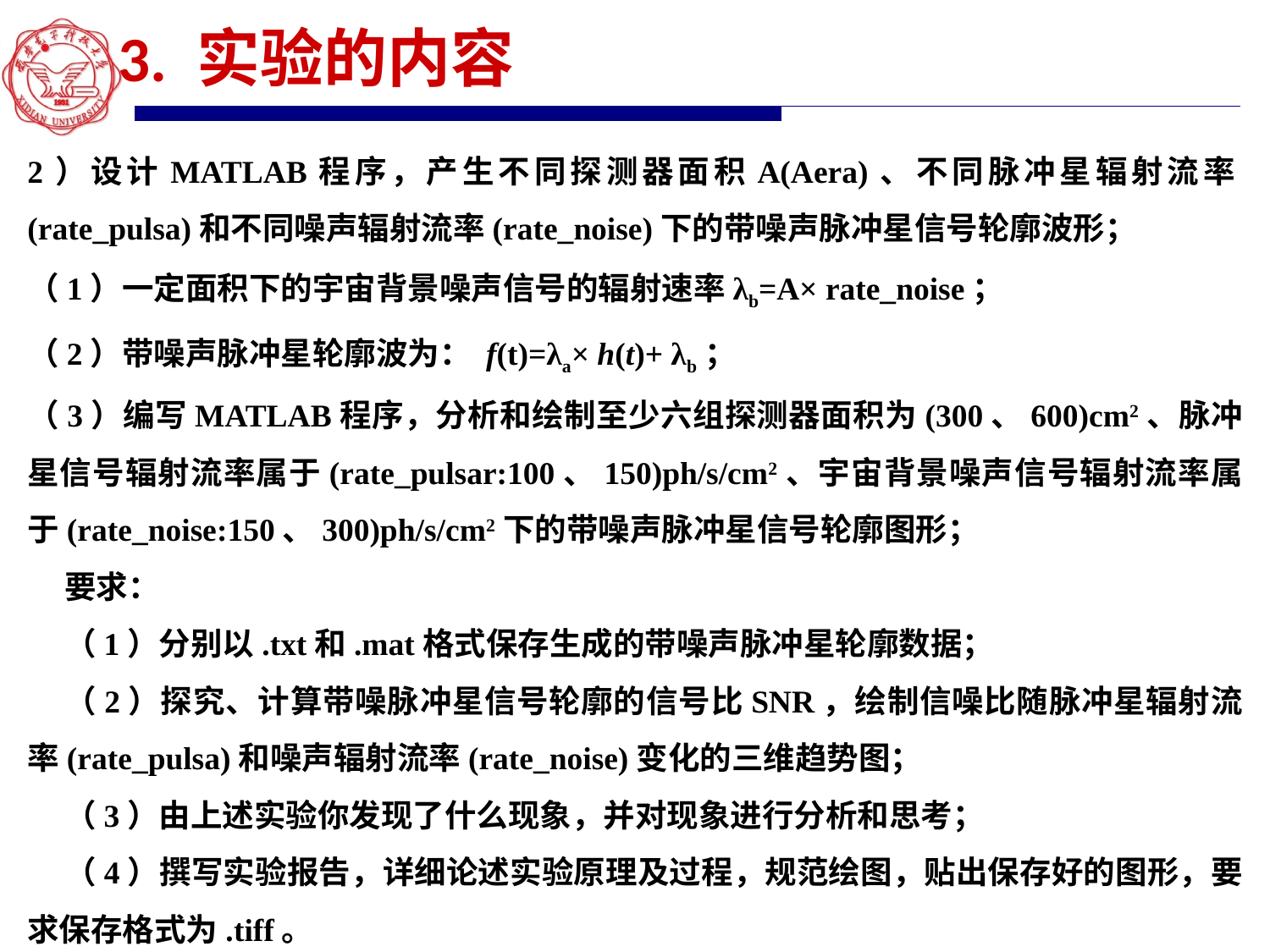

3. 实验的内容
2）设计MATLAB程序，产生不同探测器面积A(Aera)、不同脉冲星辐射流率(rate_pulsa)和不同噪声辐射流率(rate_noise)下的带噪声脉冲星信号轮廓波形；
（1）一定面积下的宇宙背景噪声信号的辐射速率λb=A× rate_noise；
（2）带噪声脉冲星轮廓波为： f(t)=λa× h(t)+ λb；
（3）编写MATLAB程序，分析和绘制至少六组探测器面积为(300、600)cm2、脉冲星信号辐射流率属于(rate_pulsar:100、150)ph/s/cm2、宇宙背景噪声信号辐射流率属于(rate_noise:150、300)ph/s/cm2下的带噪声脉冲星信号轮廓图形；
要求：
（1）分别以.txt和.mat格式保存生成的带噪声脉冲星轮廓数据；
（2）探究、计算带噪脉冲星信号轮廓的信号比SNR，绘制信噪比随脉冲星辐射流率(rate_pulsa)和噪声辐射流率(rate_noise)变化的三维趋势图；
（3）由上述实验你发现了什么现象，并对现象进行分析和思考；
（4）撰写实验报告，详细论述实验原理及过程，规范绘图，贴出保存好的图形，要求保存格式为.tiff。